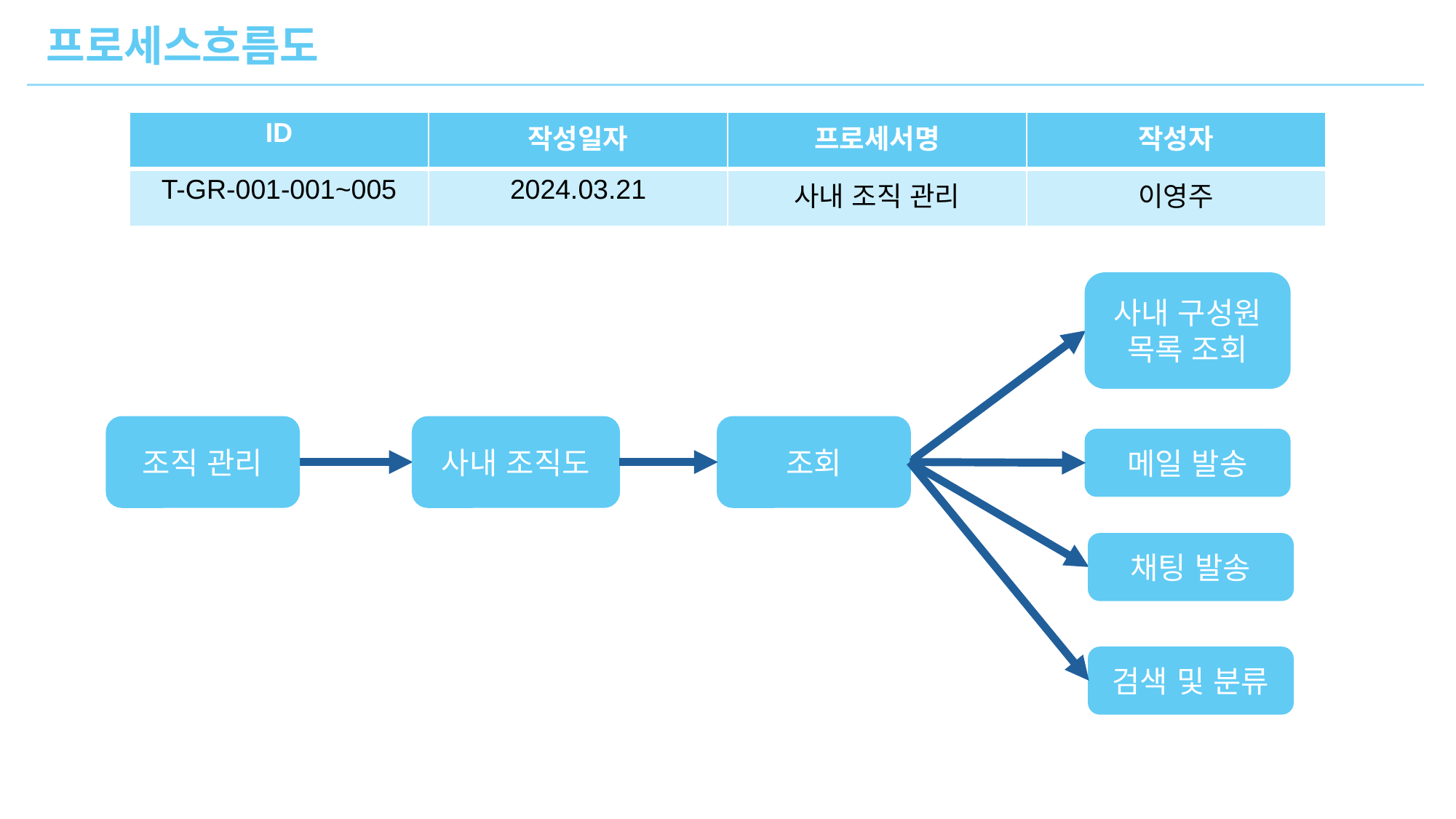

프로세스흐름도
| ID | 작성일자 | 프로세서명 | 작성자 |
| --- | --- | --- | --- |
| T-GR-001-001~005 | 2024.03.21 | 사내 조직 관리 | 이영주 |
사내 구성원 목록 조회
조직 관리
사내 조직도
조회
메일 발송
채팅 발송
검색 및 분류